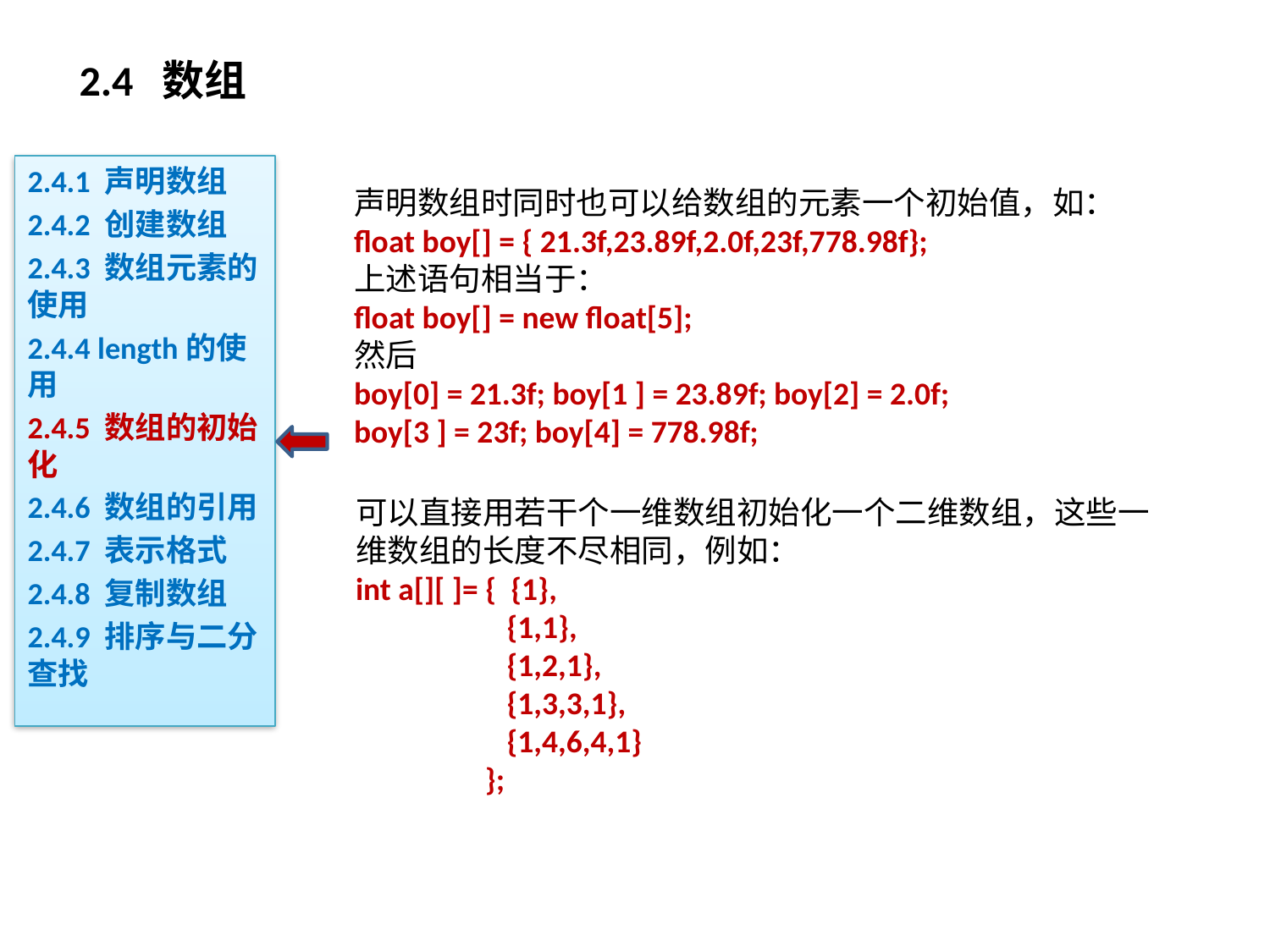

# 2.4  数组
2.4.1 声明数组
2.4.2 创建数组
2.4.3 数组元素的使用
2.4.4 length的使用
2.4.5 数组的初始化
2.4.6 数组的引用
2.4.7 表示格式
2.4.8 复制数组
2.4.9 排序与二分查找
声明数组时同时也可以给数组的元素一个初始值，如：
float boy[] = { 21.3f,23.89f,2.0f,23f,778.98f};
上述语句相当于：
float boy[] = new float[5];
然后
boy[0] = 21.3f; boy[1 ] = 23.89f; boy[2] = 2.0f;
boy[3 ] = 23f; boy[4] = 778.98f;

可以直接用若干个一维数组初始化一个二维数组，这些一维数组的长度不尽相同，例如：
int a[][ ]= {  {1},
                     {1,1},
                     {1,2,1},
                     {1,3,3,1},
                     {1,4,6,4,1}
                  };